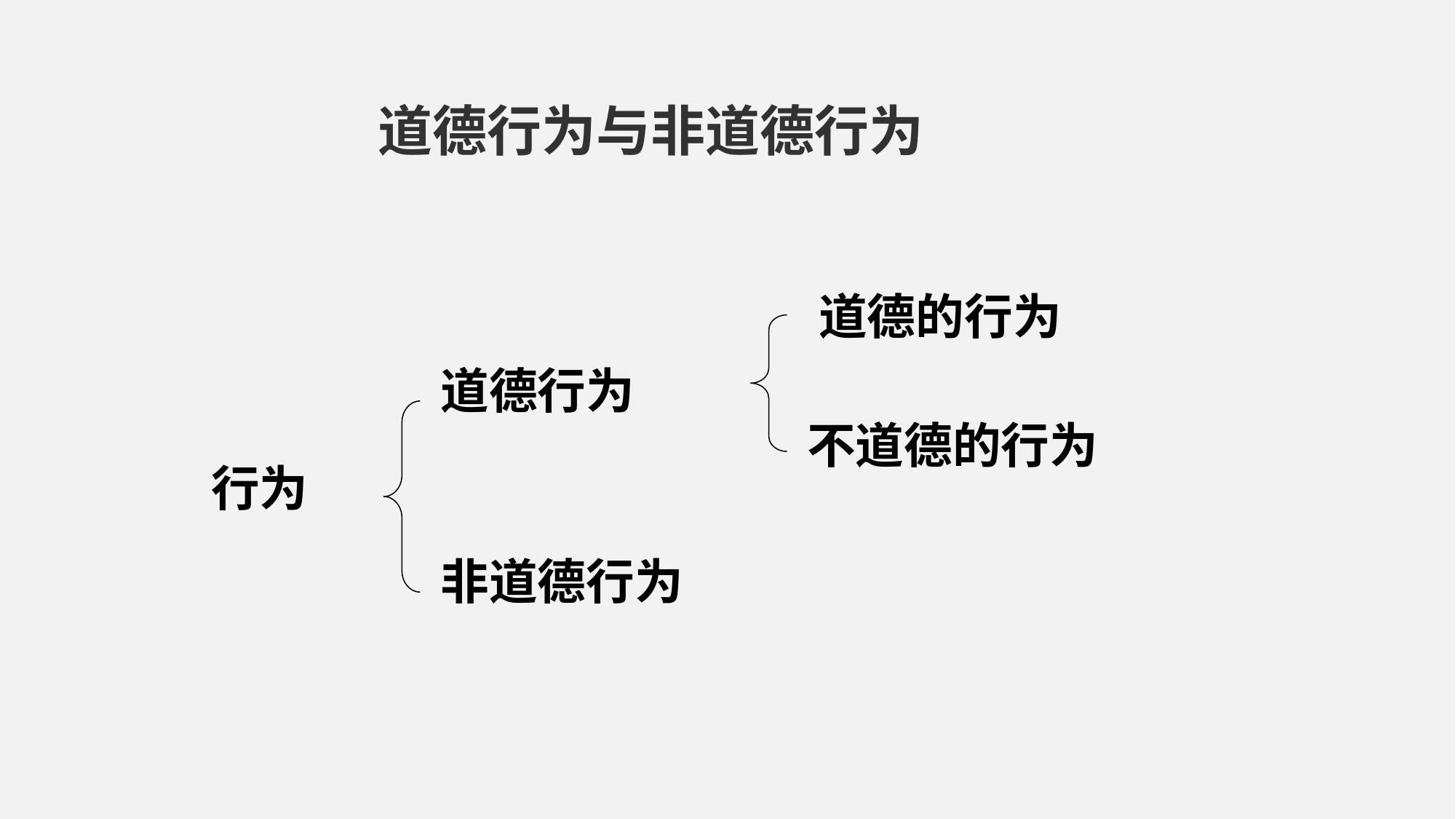

道德行为与非道德行为
道德的行为

道德行为

不道德的行为
行为
非道德行为